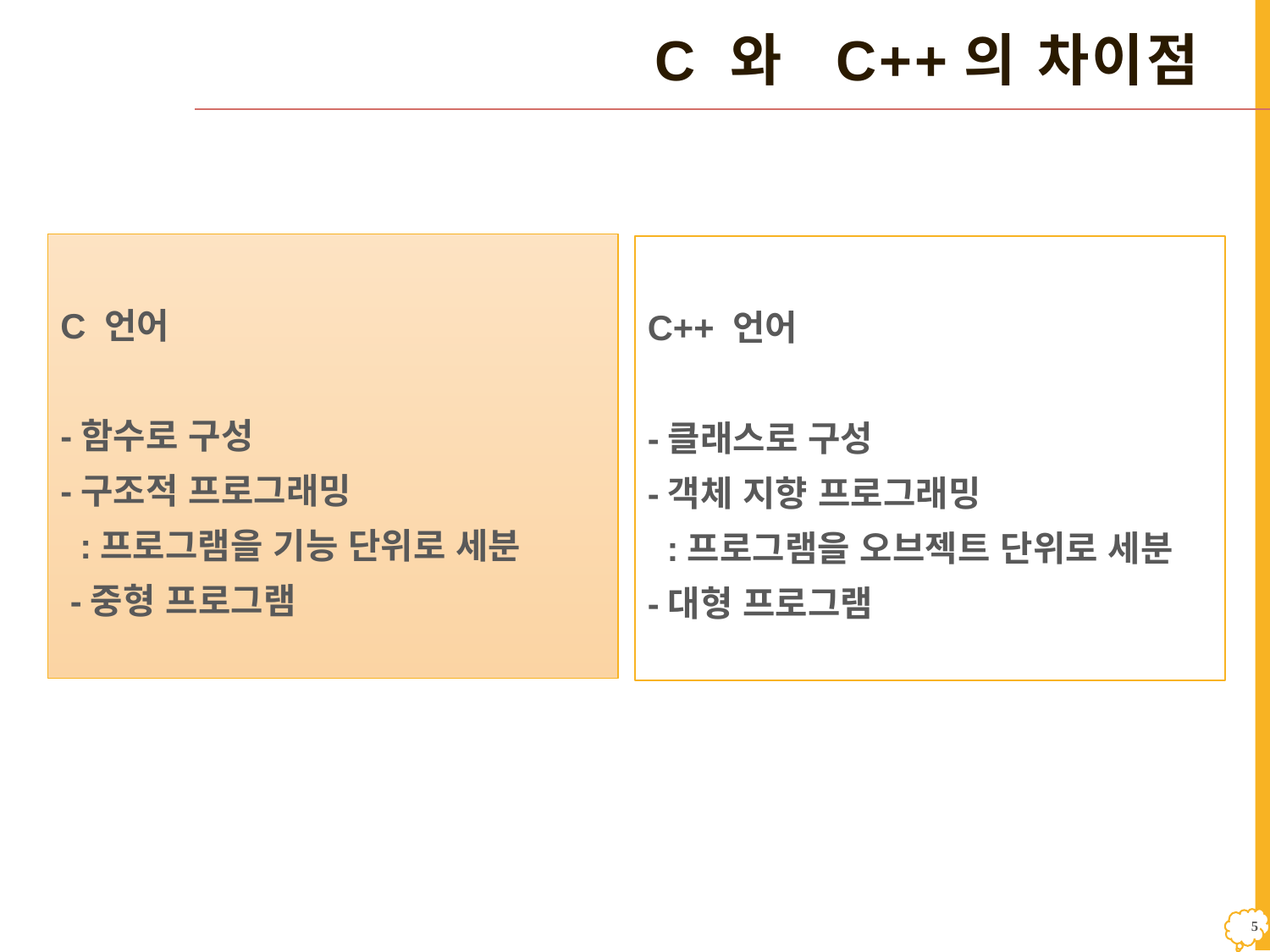

# C 와  C++의 차이점
C 언어

-함수로 구성
-구조적 프로그래밍
  :프로그램을 기능 단위로 세분
 -중형 프로그램
C++ 언어

-클래스로 구성
-객체 지향 프로그래밍
  :프로그램을 오브젝트 단위로 세분
-대형 프로그램
5